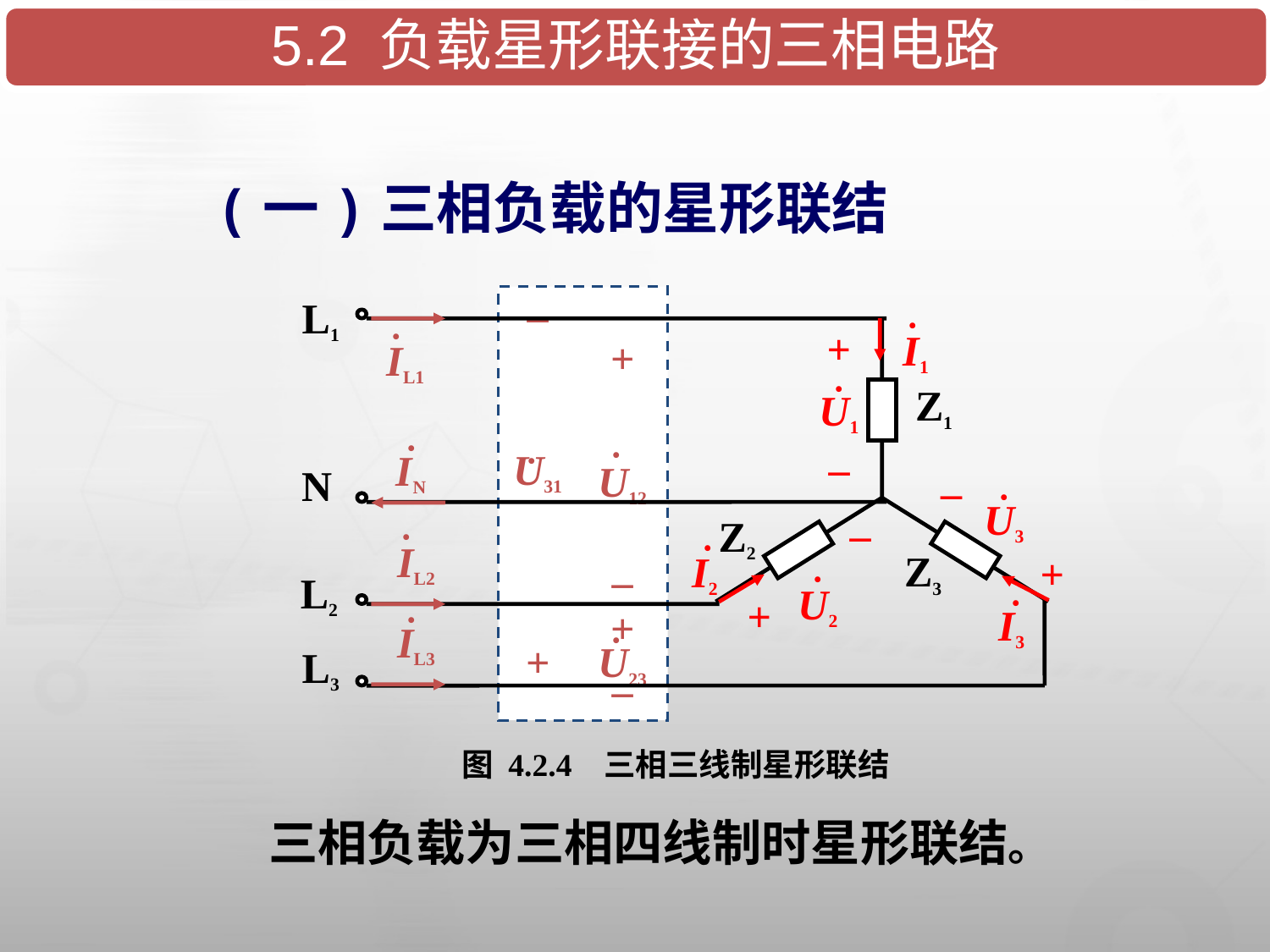

5.2 负载星形联接的三相电路
(一)三相负载的星形联结
_

U31

+

+

U12

_
·
·
+
U23
_
·
L1

Z1

N

Z2
Z3
L2

L3

 ·

I1
 ·

IL1
 ·
IN

 ·
IL2

 ·
IL3

+
U1
_
·
_
 ·
U3
+
_
 ·
U2
+
 ·
I2

 ·

I3
图 4.2.4   三相三线制星形联结
三相负载为三相四线制时星形联结。